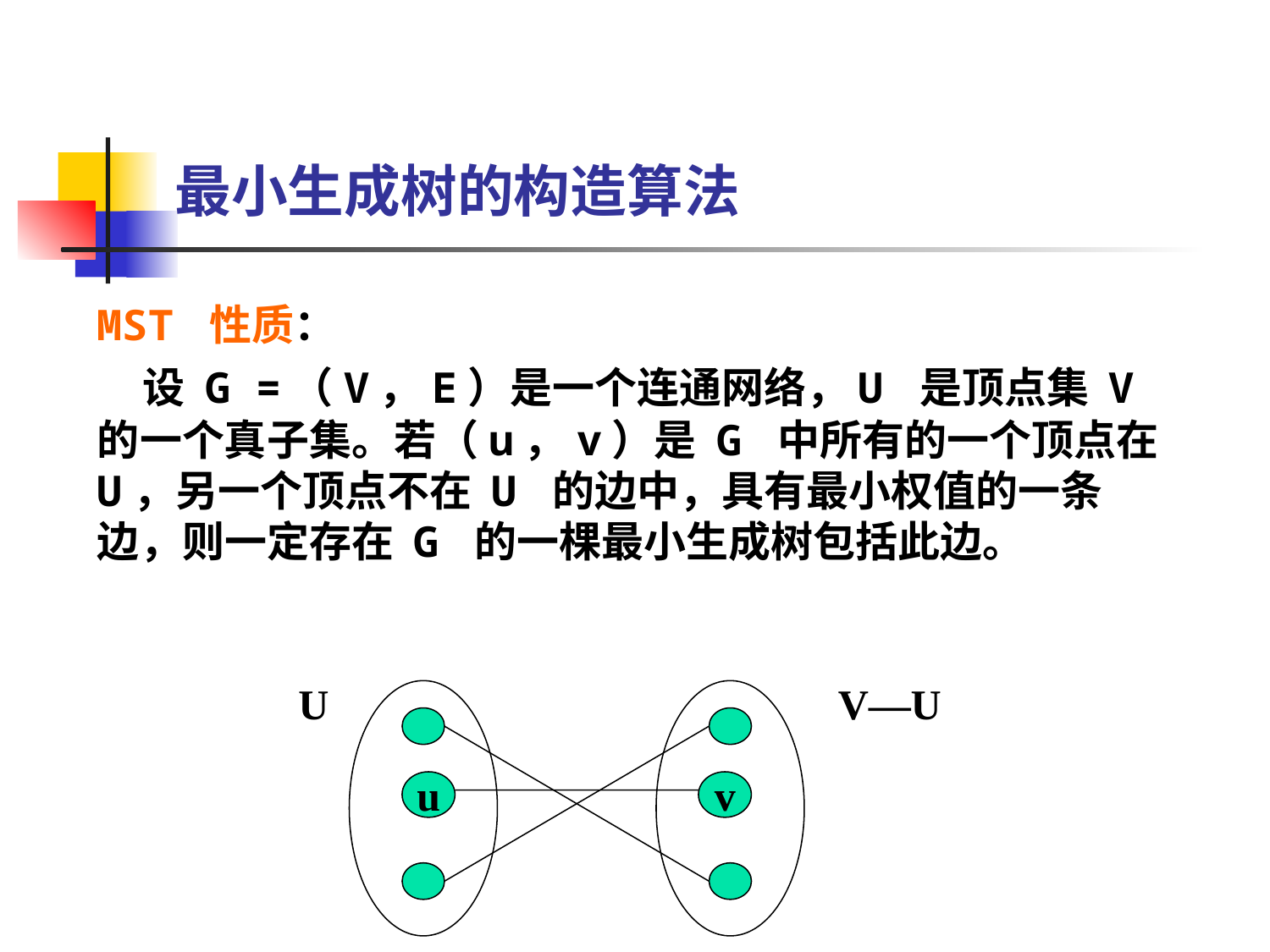

最小生成树的构造算法
MST 性质：
   设 G =（V，E）是一个连通网络，U 是顶点集 V 的一个真子集。若（u，v）是 G 中所有的一个顶点在 U，另一个顶点不在 U 的边中，具有最小权值的一条边，则一定存在 G 的一棵最小生成树包括此边。
U
V—U

u
v